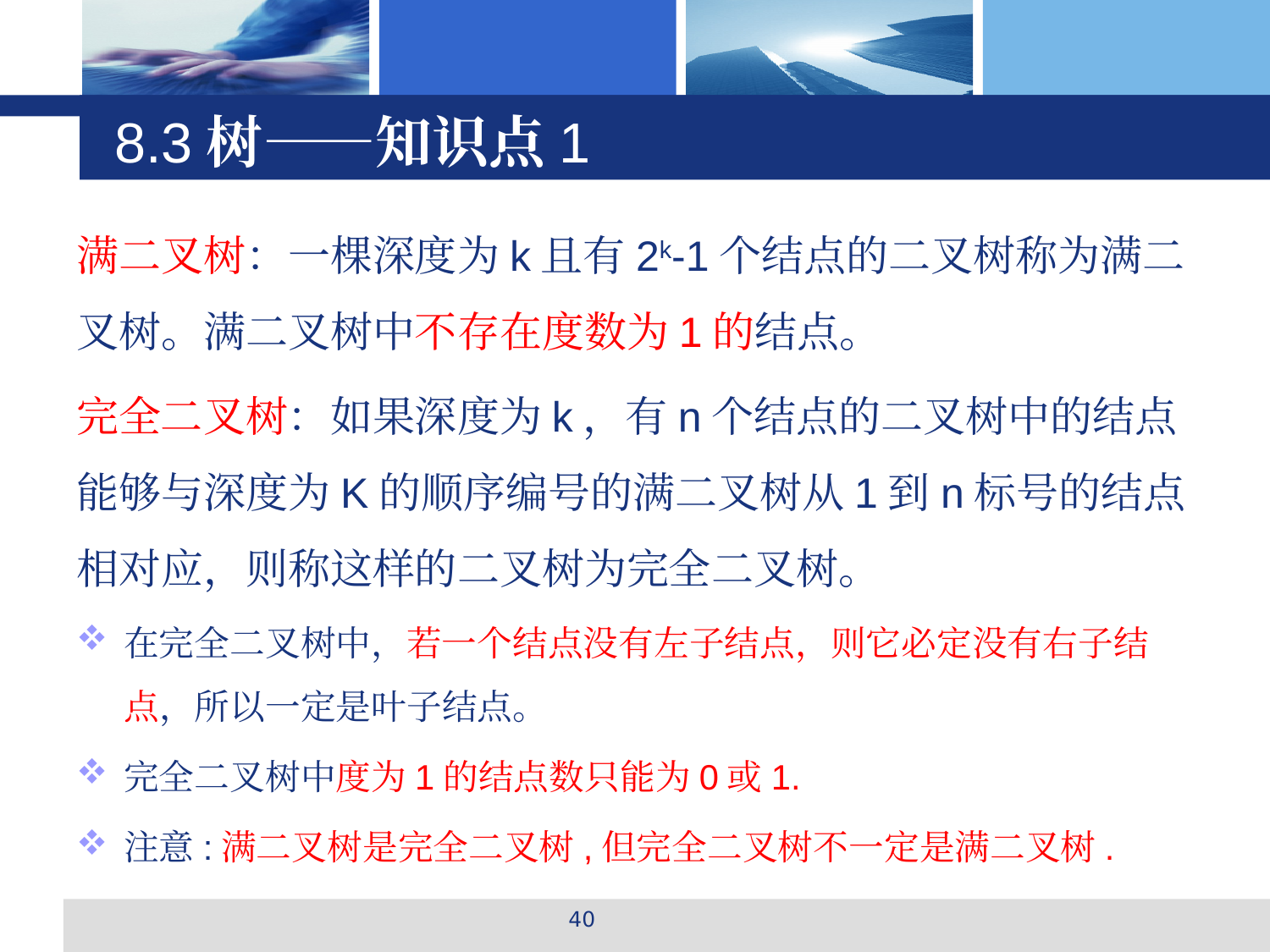

# 8.3树——知识点1
满二叉树：一棵深度为k且有2k-1个结点的二叉树称为满二叉树。满二叉树中不存在度数为1的结点。
完全二叉树：如果深度为k，有n个结点的二叉树中的结点能够与深度为K的顺序编号的满二叉树从1到n标号的结点相对应，则称这样的二叉树为完全二叉树。
在完全二叉树中，若一个结点没有左子结点，则它必定没有右子结点，所以一定是叶子结点。
完全二叉树中度为1的结点数只能为0或1.
注意:满二叉树是完全二叉树,但完全二叉树不一定是满二叉树.

40